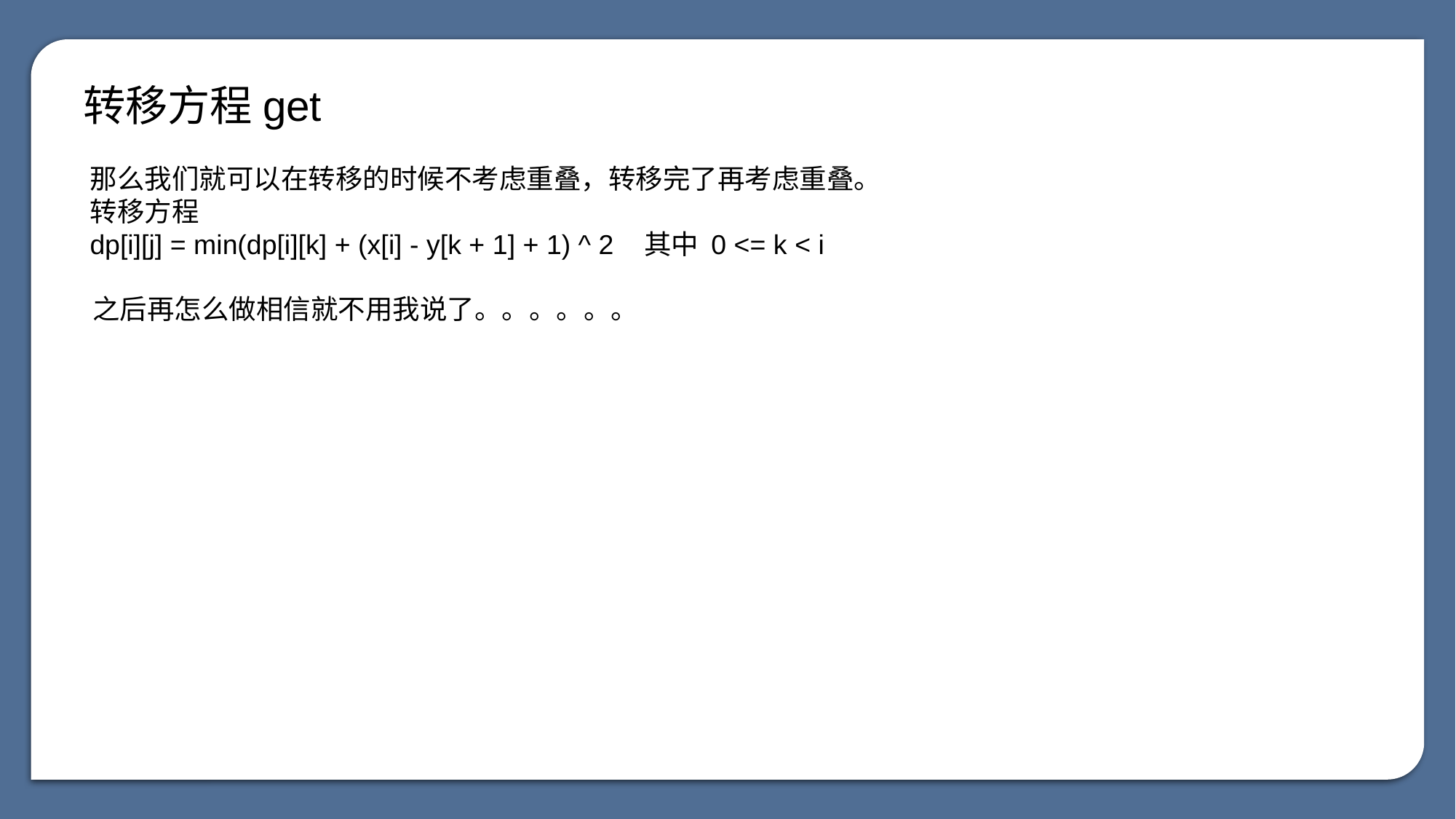

转移方程get
那么我们就可以在转移的时候不考虑重叠，转移完了再考虑重叠。
转移方程
dp[i][j] = min(dp[i][k] + (x[i] - y[k + 1] + 1) ^ 2   其中 0 <= k < i
之后再怎么做相信就不用我说了。。。。。。